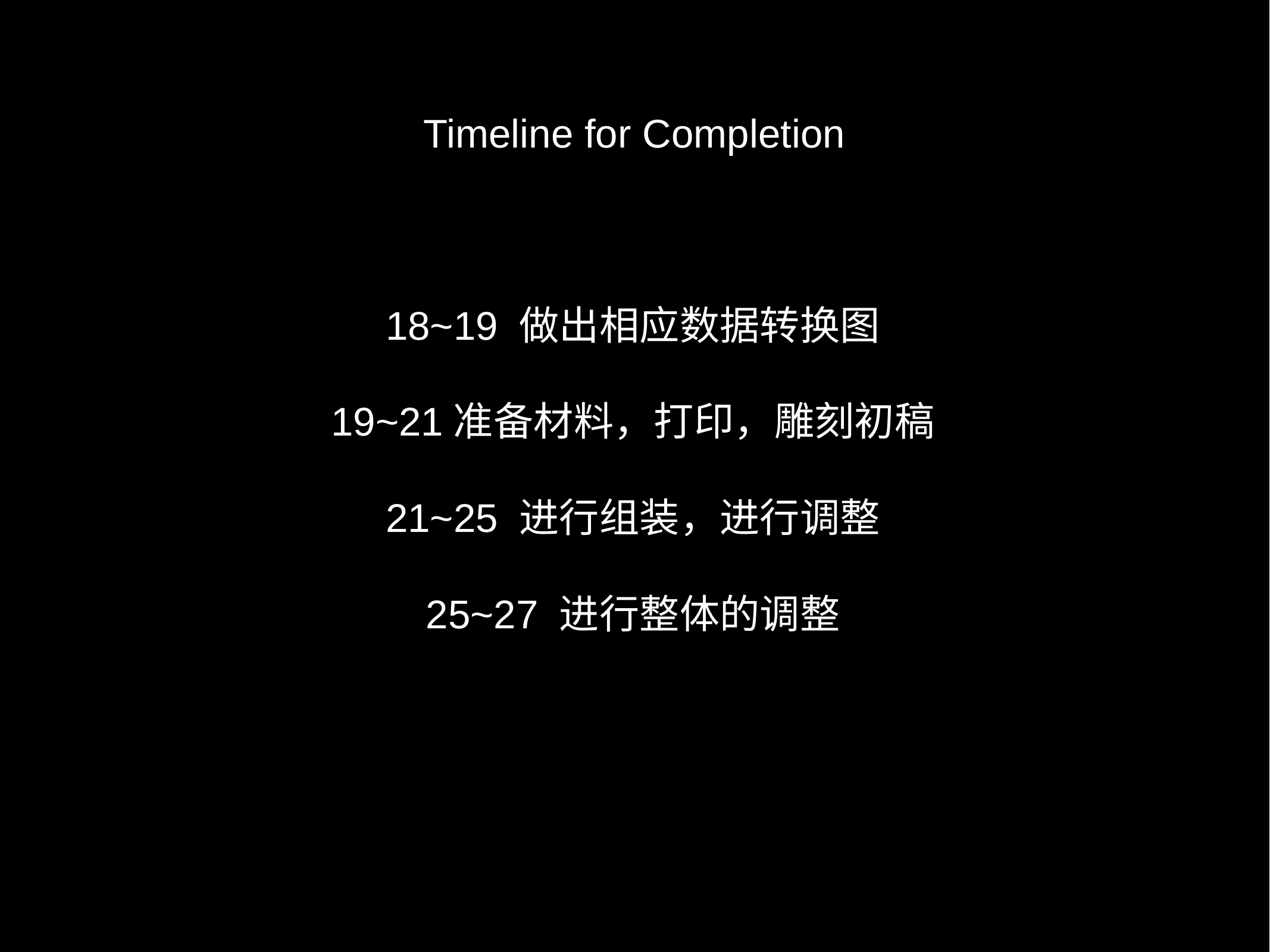

Timeline for Completion
18~19 做出相应数据转换图

19~21准备材料，打印，雕刻初稿

21~25 进行组装，进行调整

25~27 进行整体的调整